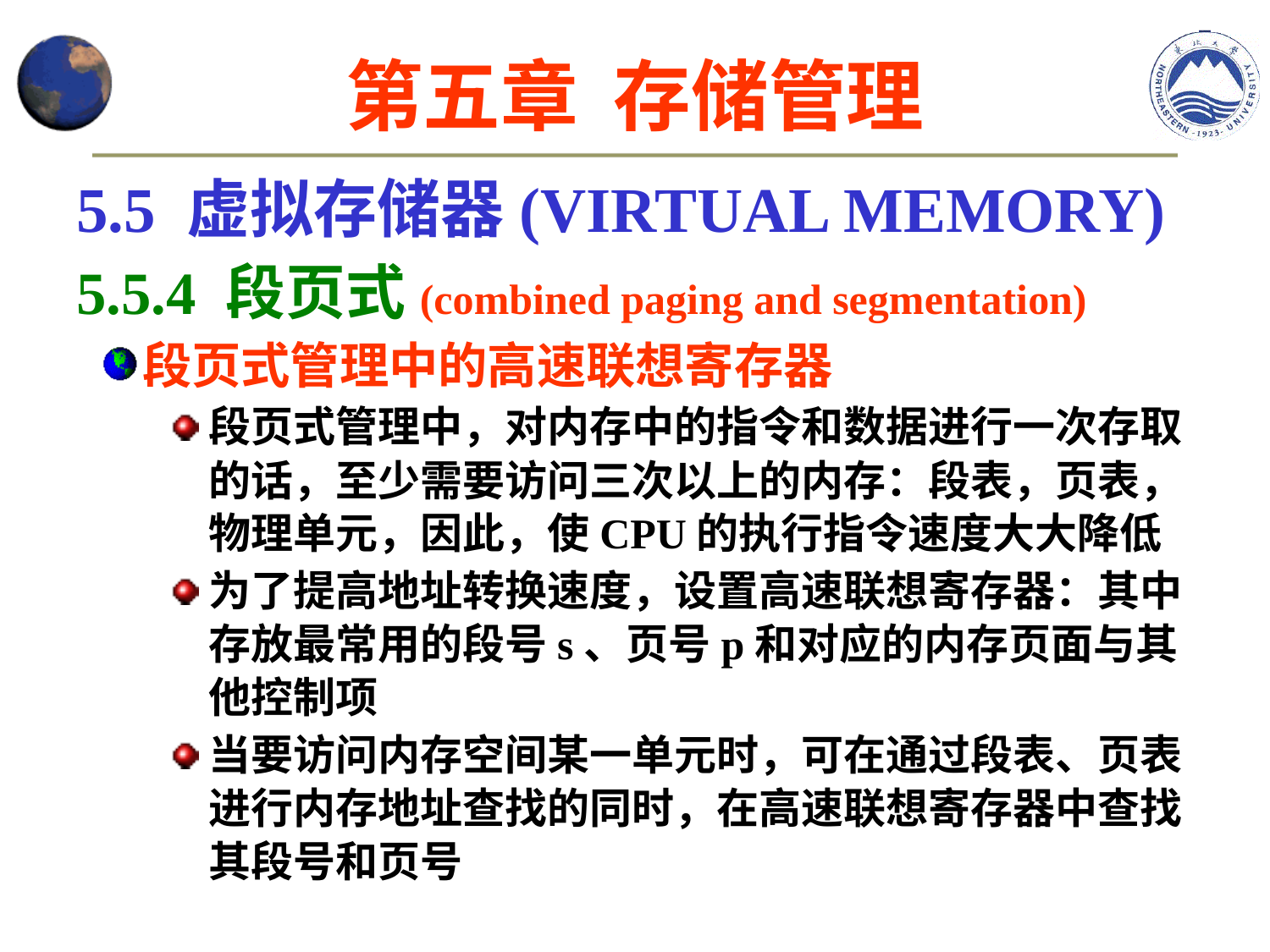

第五章  存储管理
5.5 虚拟存储器(VIRTUAL MEMORY)
5.5.4 段页式(combined paging and segmentation)
段页式管理中的高速联想寄存器
段页式管理中，对内存中的指令和数据进行一次存取的话，至少需要访问三次以上的内存：段表，页表，物理单元，因此，使CPU的执行指令速度大大降低
为了提高地址转换速度，设置高速联想寄存器：其中存放最常用的段号s、页号p和对应的内存页面与其他控制项
当要访问内存空间某一单元时，可在通过段表、页表进行内存地址查找的同时，在高速联想寄存器中查找其段号和页号